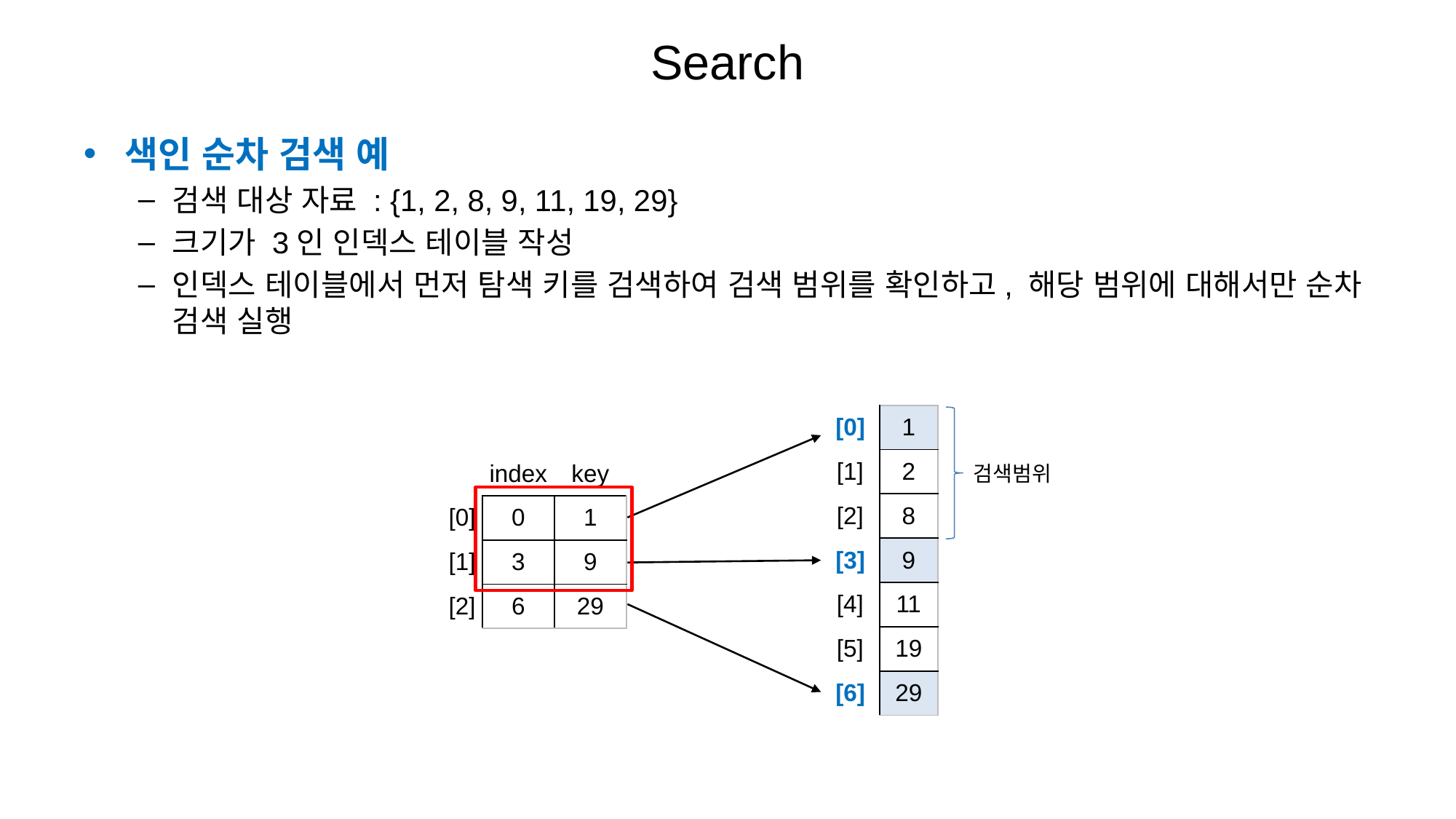

# Search
색인 순차 검색 예
검색 대상 자료 : {1, 2, 8, 9, 11, 19, 29}
크기가 3인 인덱스 테이블 작성
인덱스 테이블에서 먼저 탐색 키를 검색하여 검색 범위를 확인하고, 해당 범위에 대해서만 순차 검색 실행
| [0] | 1 |
| --- | --- |
| [1] | 2 |
| [2] | 8 |
| [3] | 9 |
| [4] | 11 |
| [5] | 19 |
| [6] | 29 |

|  | index | key |
| --- | --- | --- |
| [0] | 0 | 1 |
| [1] | 3 | 9 |
| [2] | 6 | 29 |
검색범위